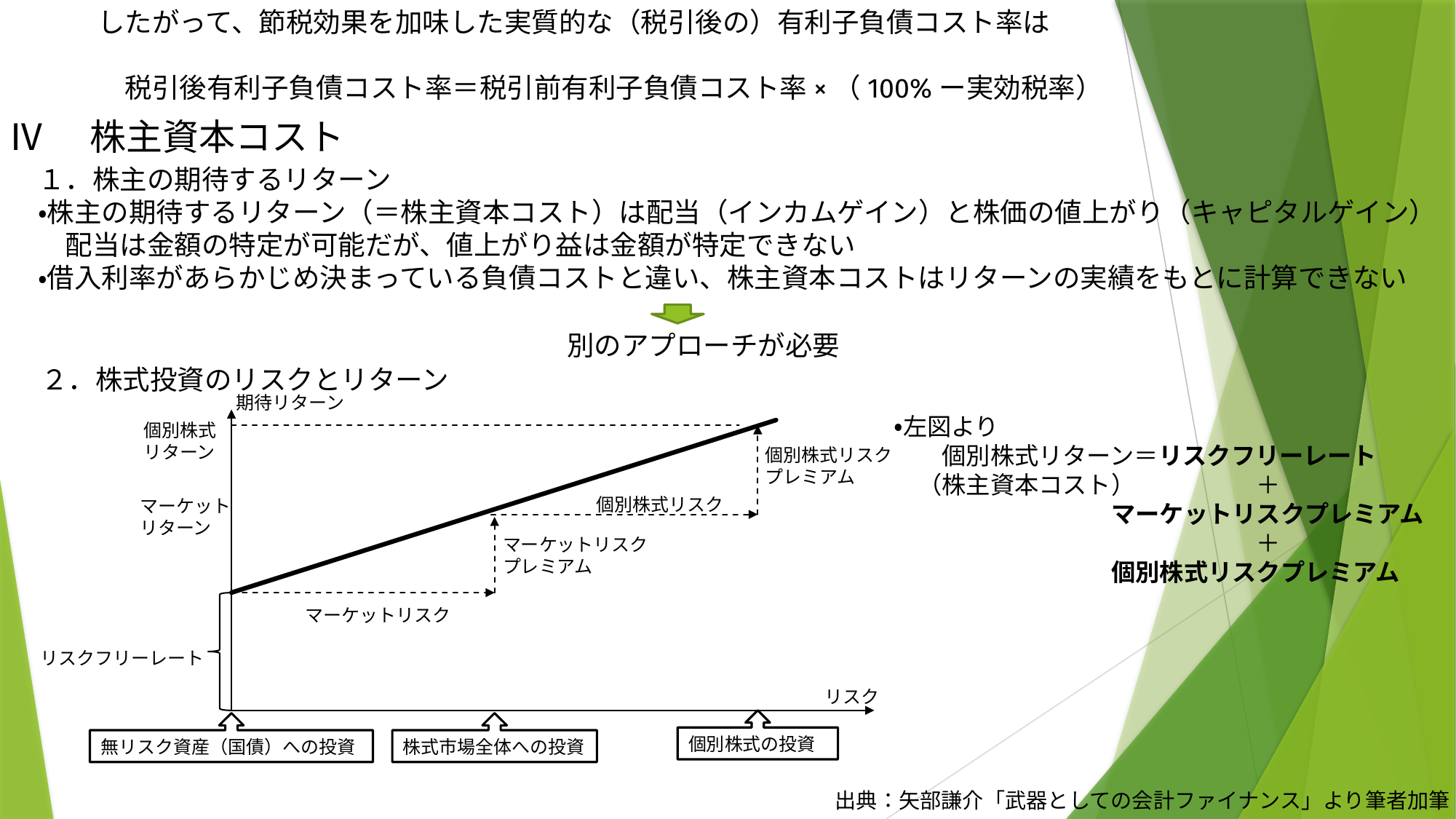

したがって、節税効果を加味した実質的な（税引後の）有利子負債コスト率は

　税引後有利子負債コスト率＝税引前有利子負債コスト率×（100%ー実効税率）

Ⅳ　株主資本コスト
　１．株主の期待するリターン
　・株主の期待するリターン（＝株主資本コスト）は配当（インカムゲイン）と株価の値上がり（キャピタルゲイン）
　　配当は金額の特定が可能だが、値上がり益は金額が特定できない
　・借入利率があらかじめ決まっている負債コストと違い、株主資本コストはリターンの実績をもとに計算できない

別のアプローチが必要
　２．株式投資のリスクとリターン
期待リターン
・左図より
　　個別株式リターン＝リスクフリーレート
　（株主資本コスト）　　　　　＋
　　　　　　　　　マーケットリスクプレミアム
　　　　　　　　　　　　　　　＋
　　　　　　　　　個別株式リスクプレミアム

個別株式
リターン
個別株式リスク
プレミアム
個別株式リスク
マーケット
リターン
マーケットリスク
プレミアム

マーケットリスク
リスクフリーレート
リスク
個別株式の投資
無リスク資産（国債）への投資
株式市場全体への投資
出典：矢部謙介「武器としての会計ファイナンス」より筆者加筆